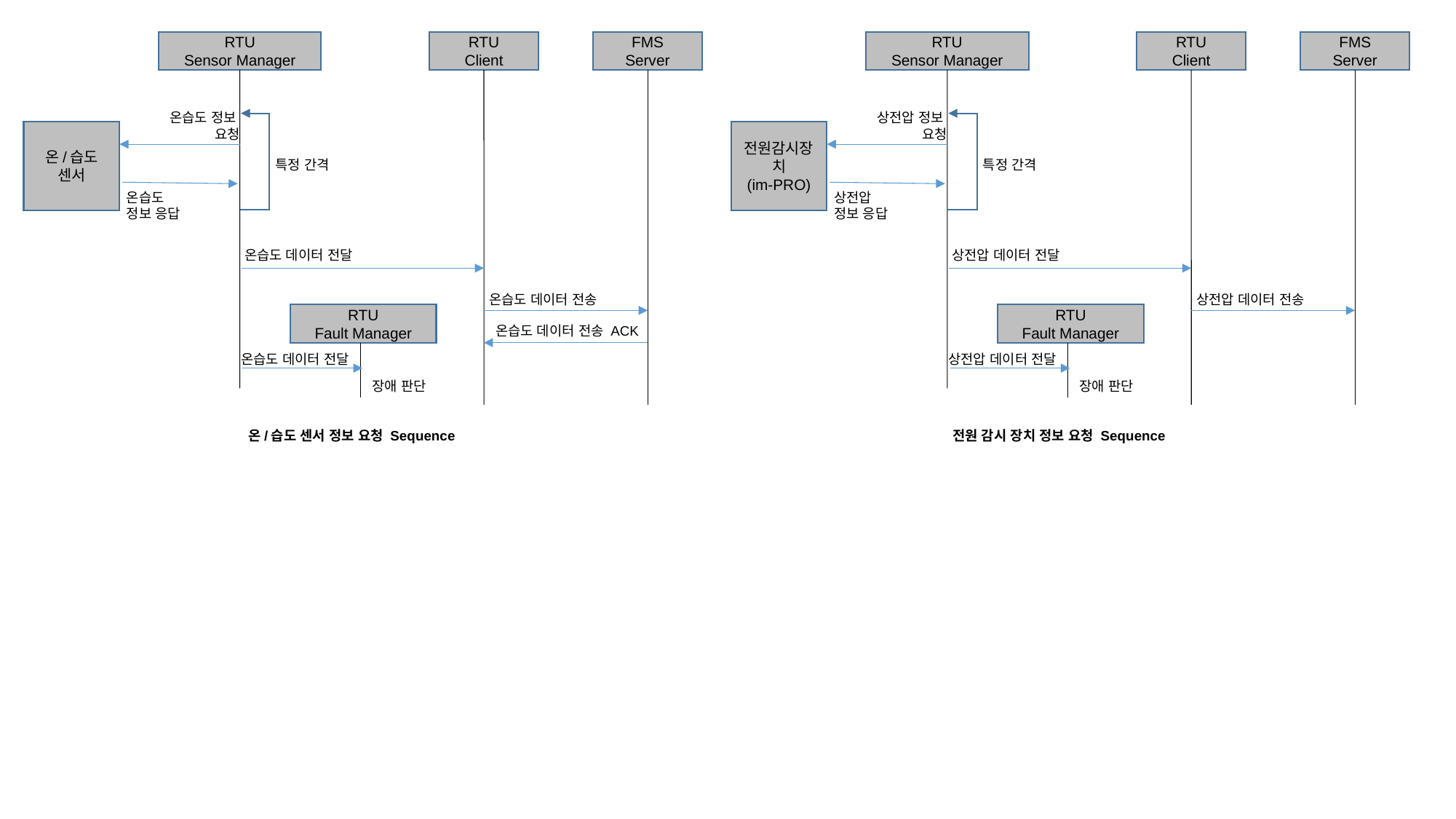

RTU
Sensor Manager
RTU
Client
FMS
Server
RTU
Sensor Manager
RTU
Client
FMS
Server
온습도 정보
요청
상전압 정보
요청

온/습도
센서
전원감시장치
(im-PRO)
특정 간격
특정 간격
온습도
정보 응답
상전압
정보 응답
온습도 데이터 전달
상전압 데이터 전달
온습도 데이터 전송
상전압 데이터 전송
RTU
Fault Manager
RTU
Fault Manager
온습도 데이터 전송 ACK
온습도 데이터 전달
상전압 데이터 전달
장애 판단
장애 판단
온/습도 센서 정보 요청 Sequence
전원 감시 장치 정보 요청 Sequence